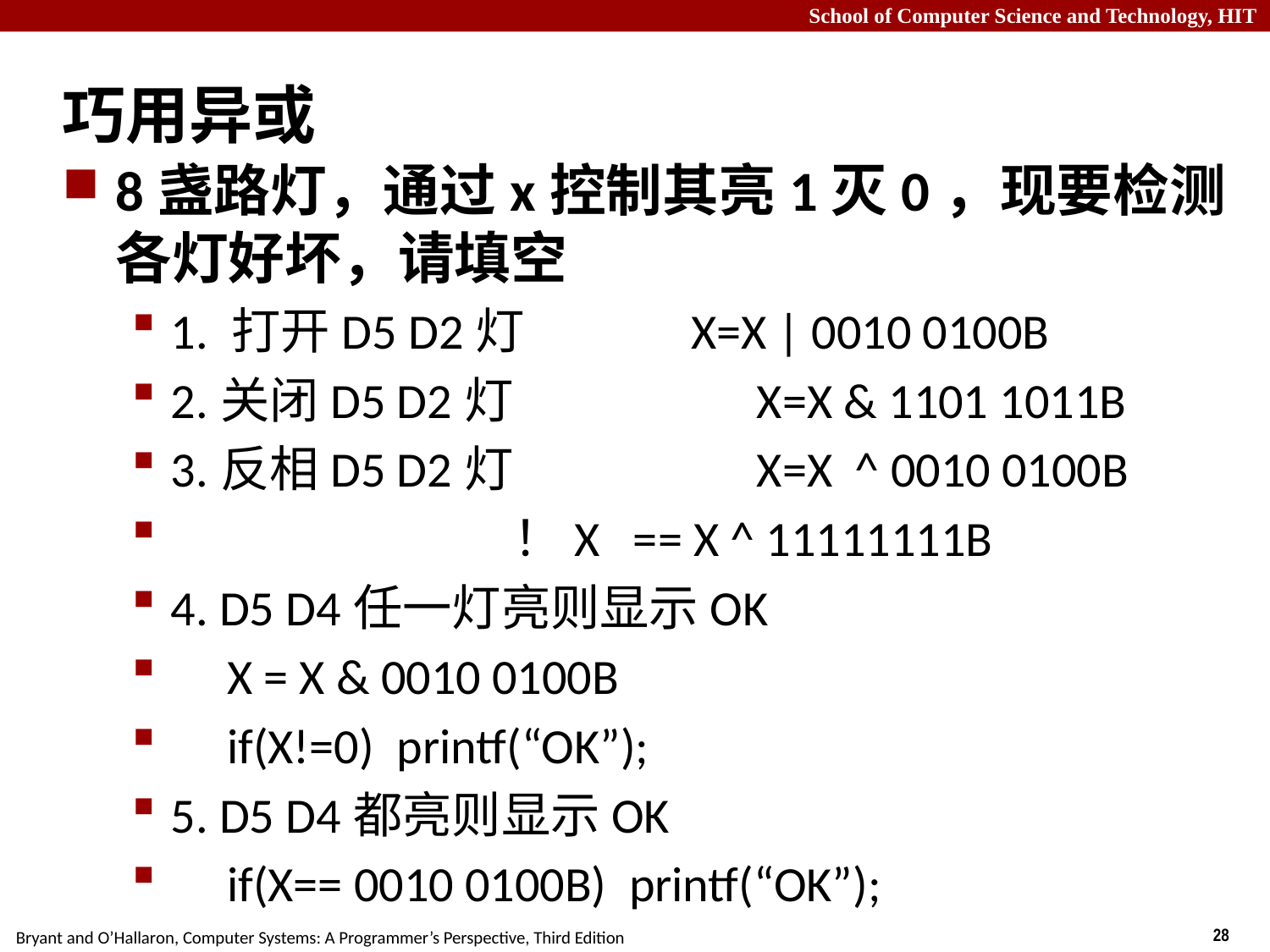

# 巧用异或
8盏路灯，通过x控制其亮1灭0，现要检测各灯好坏，请填空
1. 打开D5 D2灯              X=X | 0010 0100B
2.关闭D5 D2灯    	      X=X & 1101 1011B
3.反相D5 D2灯    	      X=X  ^ 0010 0100B
                              ！X   == X ^ 11111111B
4. D5 D4任一灯亮则显示OK
     X = X & 0010 0100B
     if(X!=0)  printf(“OK”);
5. D5 D4都亮则显示OK
     if(X== 0010 0100B)  printf(“OK”);